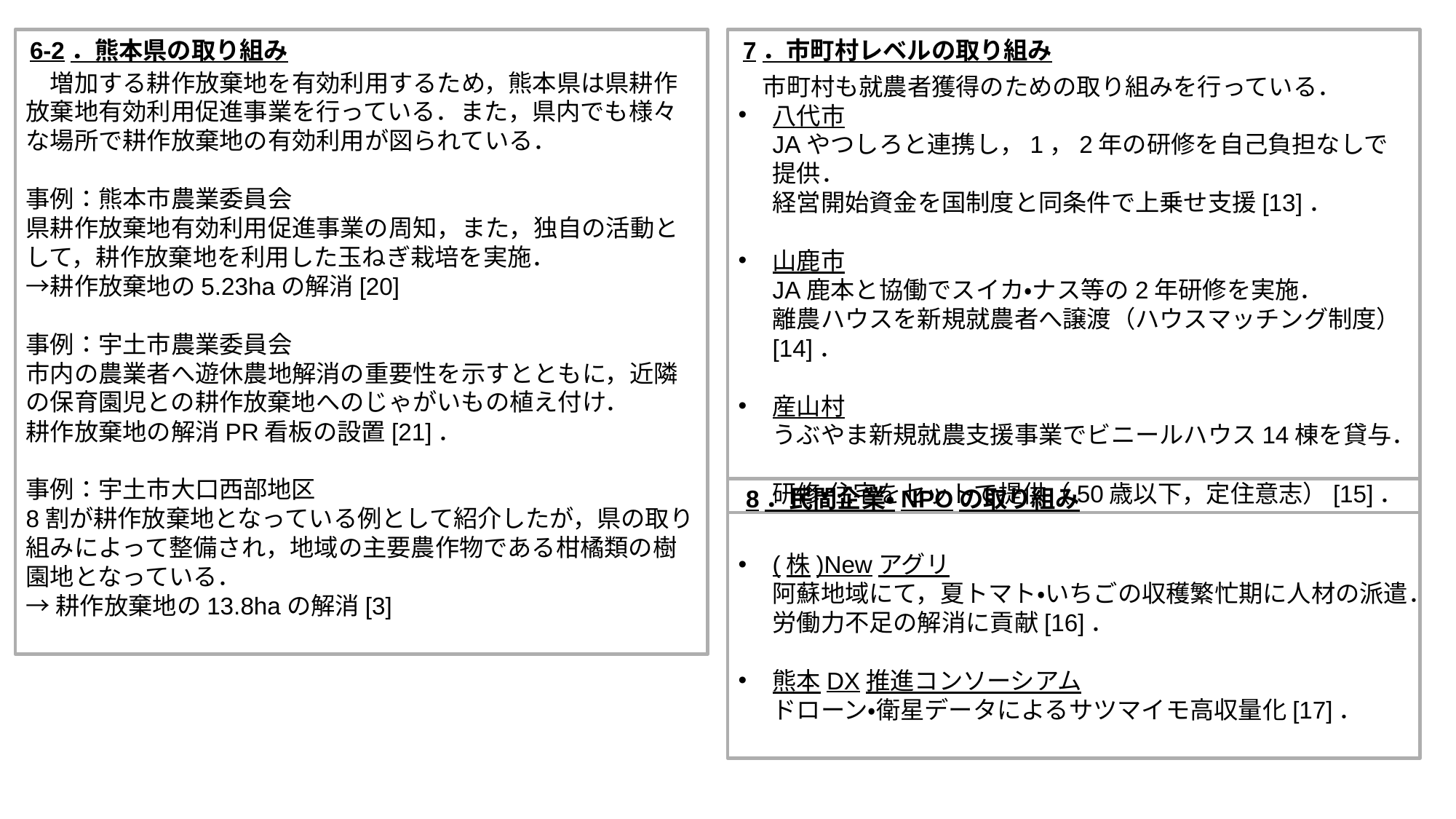

増加する耕作放棄地を有効利用するため，熊本県は県耕作放棄地有効利用促進事業を行っている．また，県内でも様々な場所で耕作放棄地の有効利用が図られている．

事例：熊本市農業委員会
県耕作放棄地有効利用促進事業の周知，また，独自の活動として，耕作放棄地を利用した玉ねぎ栽培を実施．
→耕作放棄地の5.23haの解消[20]

事例：宇土市農業委員会
市内の農業者へ遊休農地解消の重要性を示すとともに，近隣の保育園児との耕作放棄地へのじゃがいもの植え付け．
耕作放棄地の解消PR看板の設置[21]．
事例：宇土市大口西部地区
8割が耕作放棄地となっている例として紹介したが，県の取り組みによって整備され，地域の主要農作物である柑橘類の樹園地となっている．
→耕作放棄地の13.8haの解消[3]

6-2．熊本県の取り組み

　市町村も就農者獲得のための取り組みを行っている．
八代市
JAやつしろと連携し，1，2年の研修を自己負担なしで提供．
経営開始資金を国制度と同条件で上乗せ支援[13]．

山鹿市
JA鹿本と協働でスイカ・ナス等の2年研修を実施．
離農ハウスを新規就農者へ譲渡（ハウスマッチング制度）[14]．

産山村
うぶやま新規就農支援事業でビニールハウス14棟を貸与．
研修・住宅をセットで提供（50歳以下，定住意志）[15]．
7．市町村レベルの取り組み
8．民間企業・NPOの取り組み

(株)Newアグリ
阿蘇地域にて，夏トマト・いちごの収穫繁忙期に人材の派遣．労働力不足の解消に貢献[16]．

熊本DX推進コンソーシアム
ドローン・衛星データによるサツマイモ高収量化[17]．